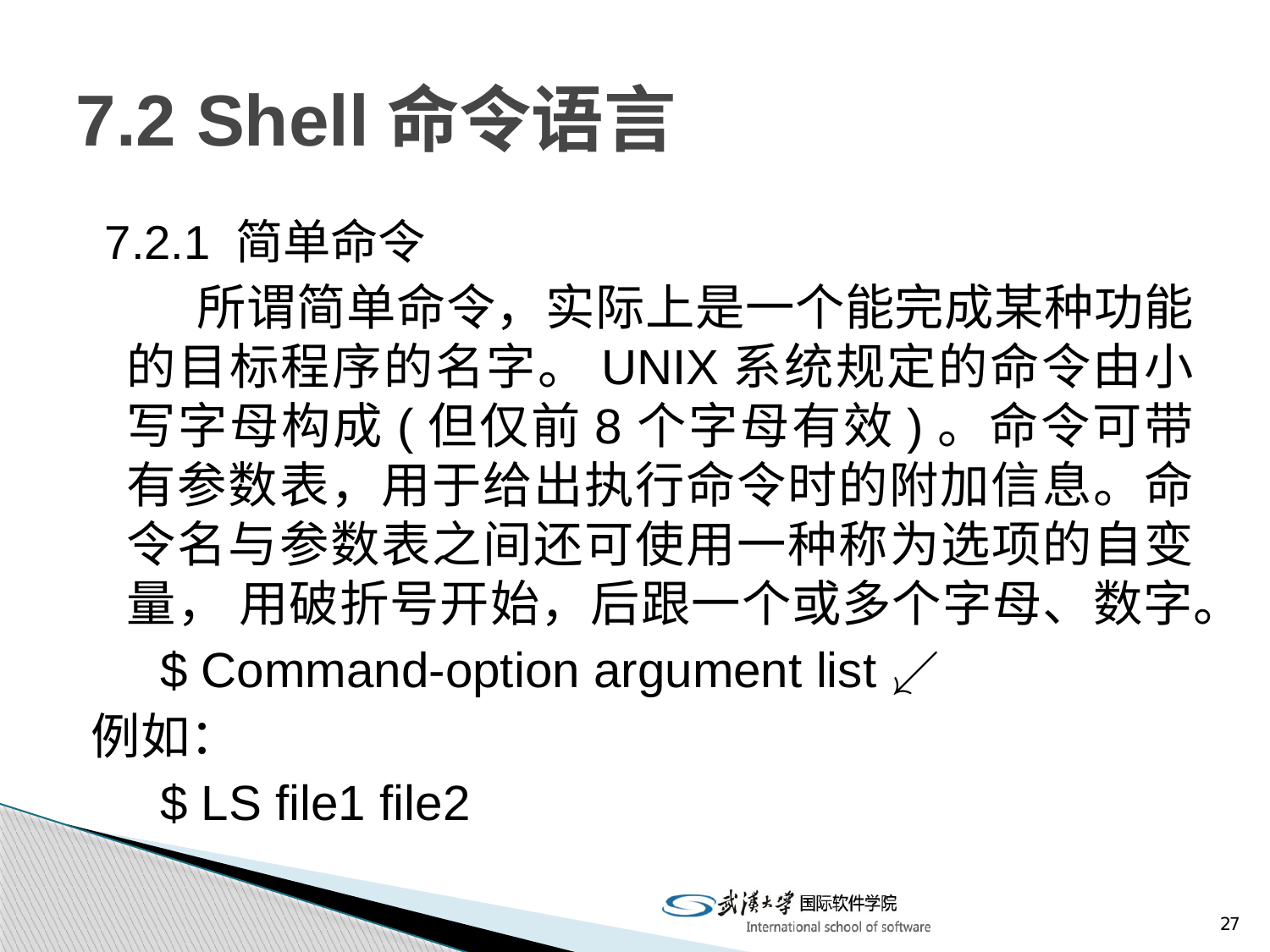

# 7.2 Shell命令语言
 7.2.1 简单命令
        所谓简单命令，实际上是一个能完成某种功能的目标程序的名字。UNIX系统规定的命令由小写字母构成(但仅前8个字母有效)。命令可带有参数表，用于给出执行命令时的附加信息。命令名与参数表之间还可使用一种称为选项的自变量， 用破折号开始，后跟一个或多个字母、数字。
     $ Command-option argument list ↙
例如：
     $ LS file1 file2
27